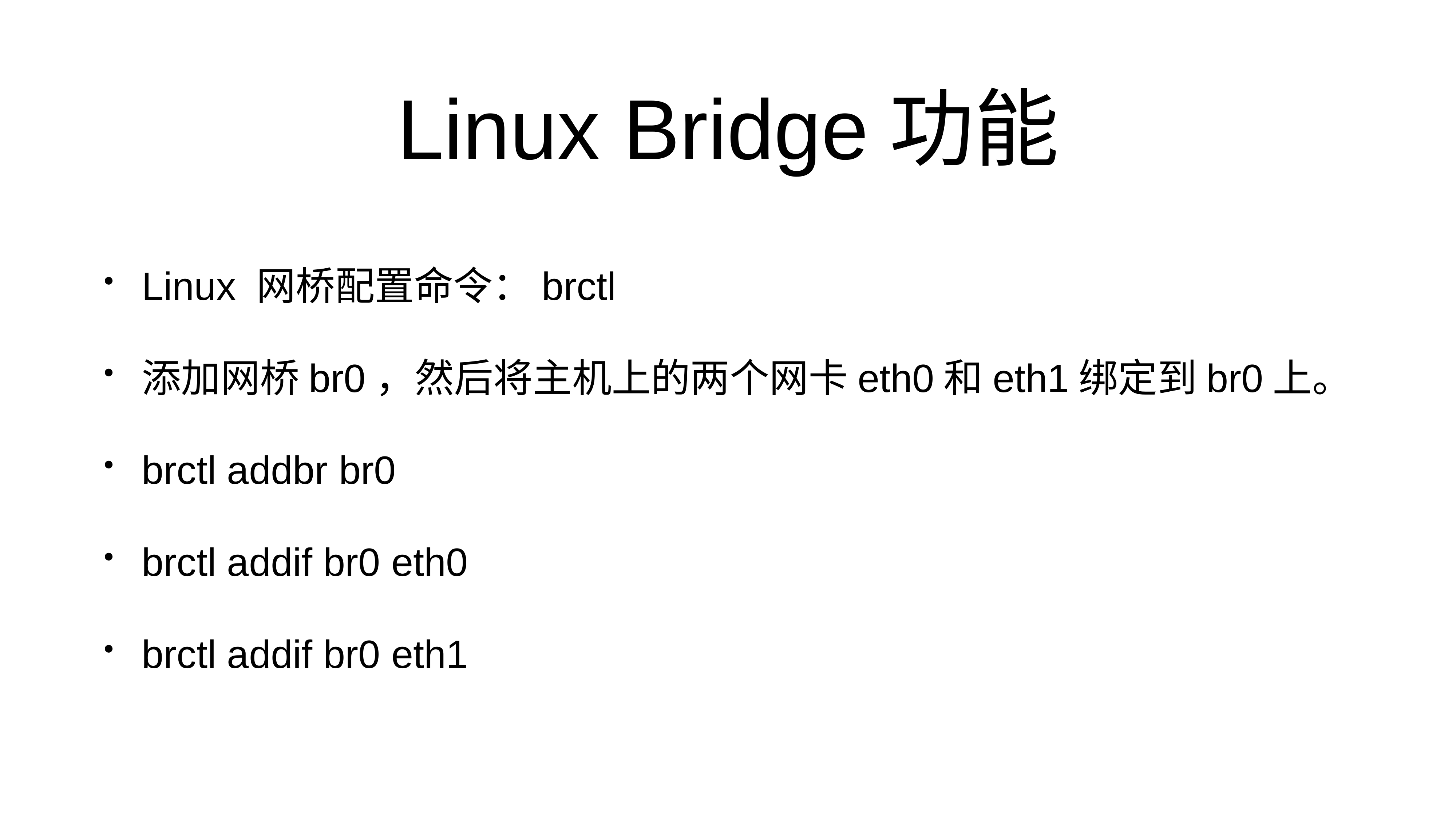

# Linux Bridge功能
Linux 网桥配置命令：brctl
添加网桥br0，然后将主机上的两个网卡eth0和eth1绑定到br0上。
brctl addbr br0
brctl addif br0 eth0
brctl addif br0 eth1